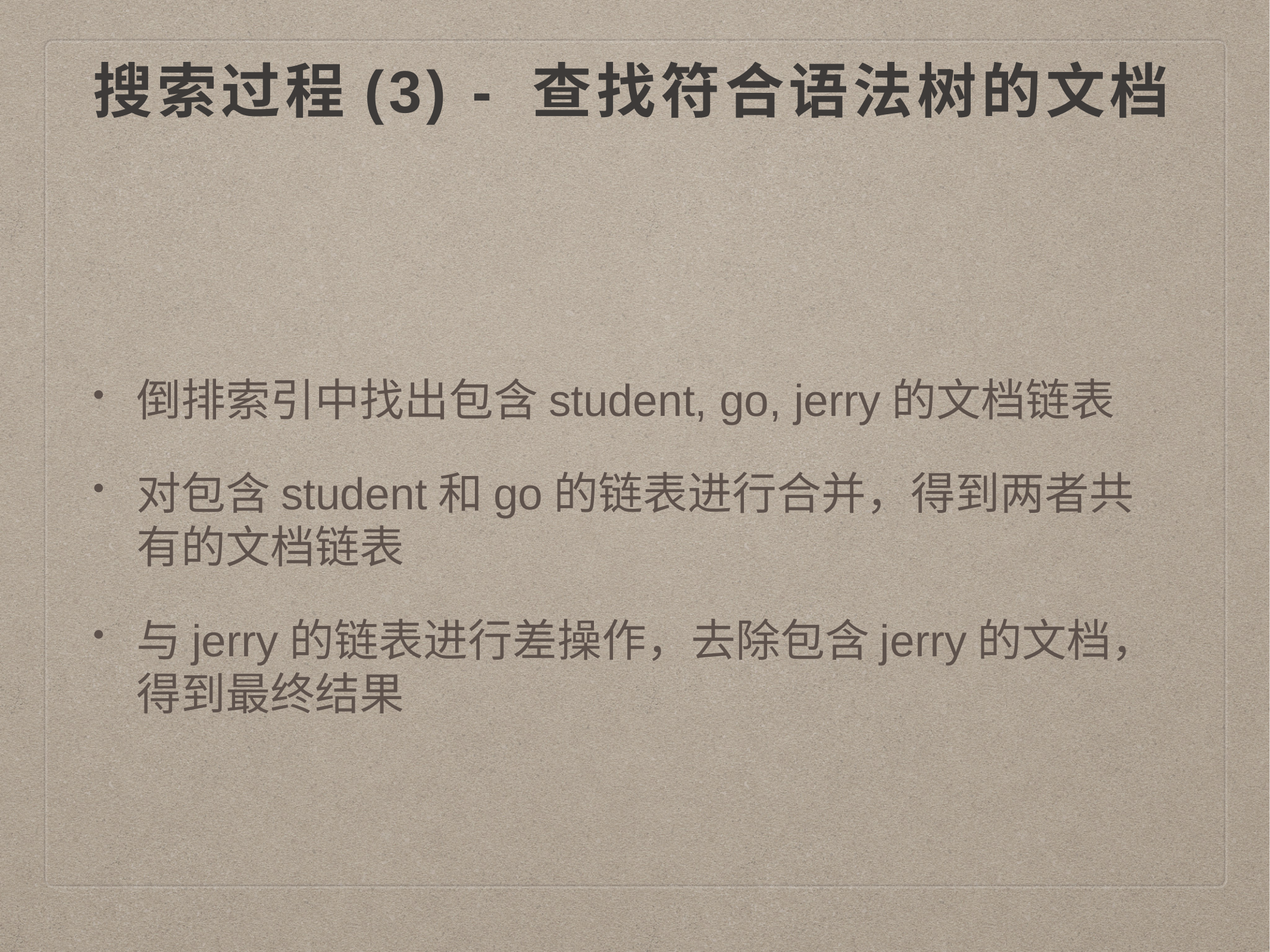

# 搜索过程(3) - 查找符合语法树的文档
倒排索引中找出包含student, go, jerry的文档链表
对包含student和go的链表进行合并，得到两者共有的文档链表
与jerry的链表进行差操作，去除包含jerry的文档，得到最终结果
16